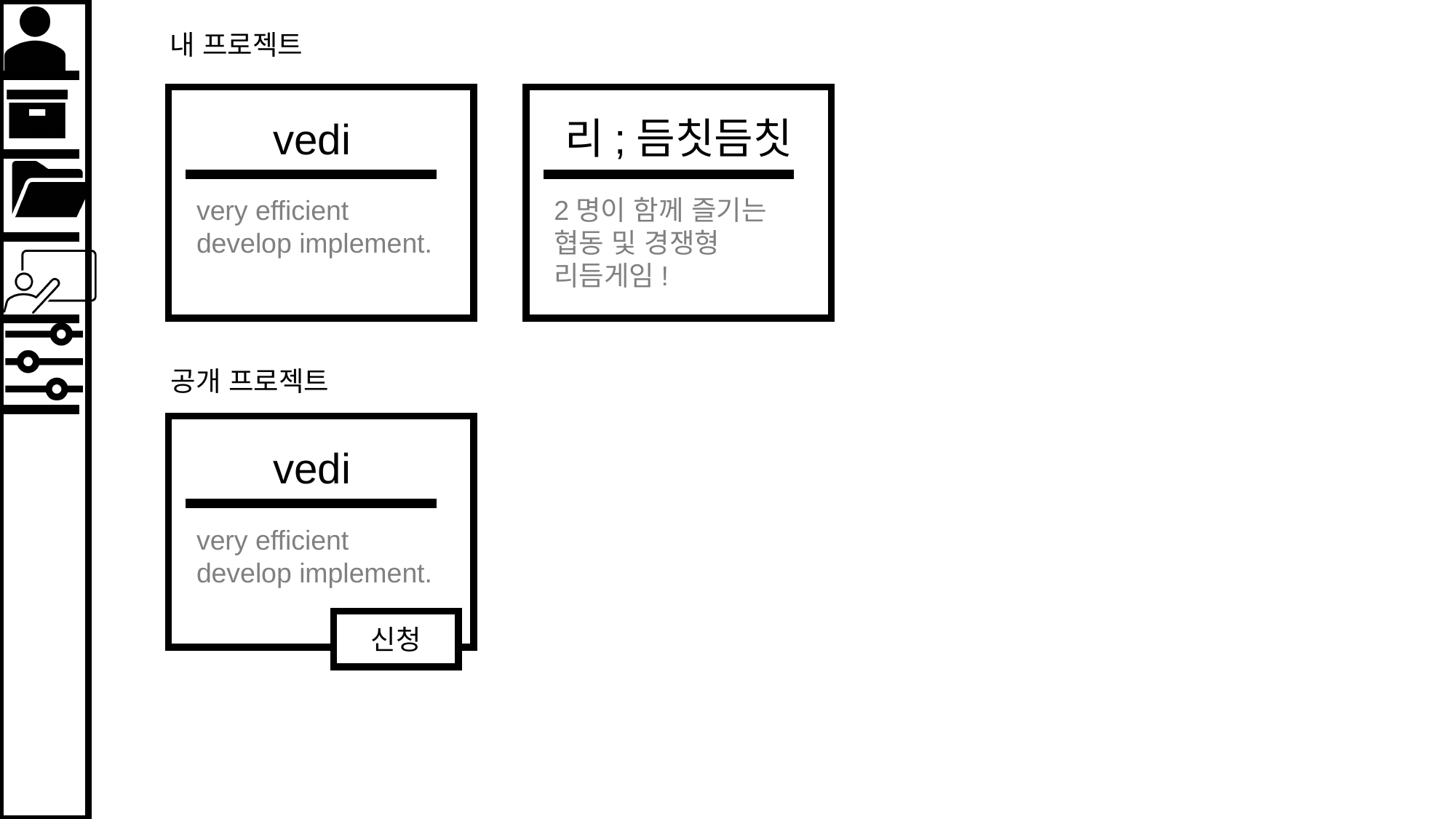

내 프로젝트

vedi
very efficient develop implement.

리;듬칫듬칫
2명이 함께 즐기는 협동 및 경쟁형 리듬게임!
공개 프로젝트

vedi
very efficient develop implement.
신청